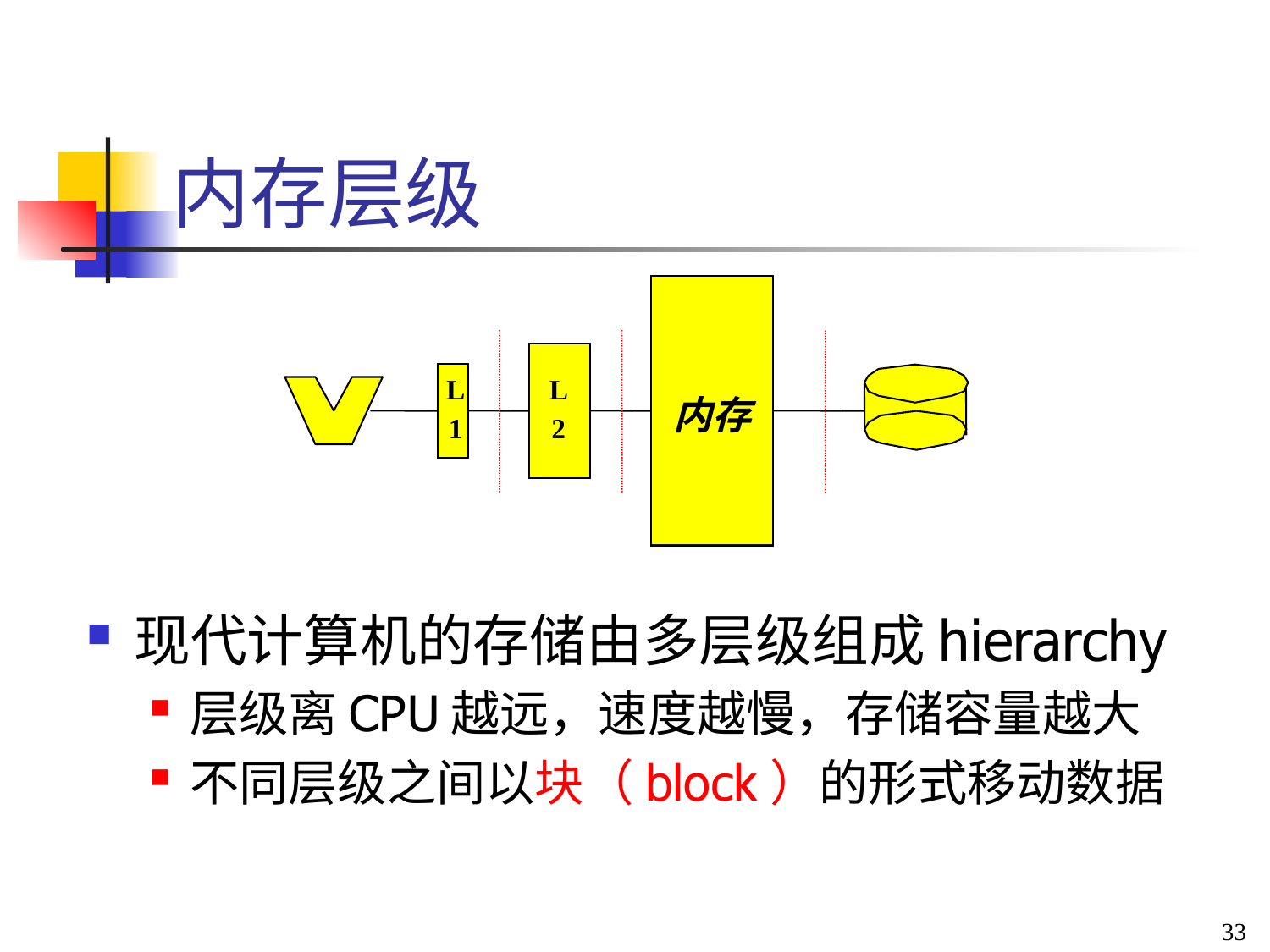

# 内存层级

内存

L
1
L
2

现代计算机的存储由多层级组成hierarchy
层级离CPU越远，速度越慢，存储容量越大
不同层级之间以块（block）的形式移动数据

33